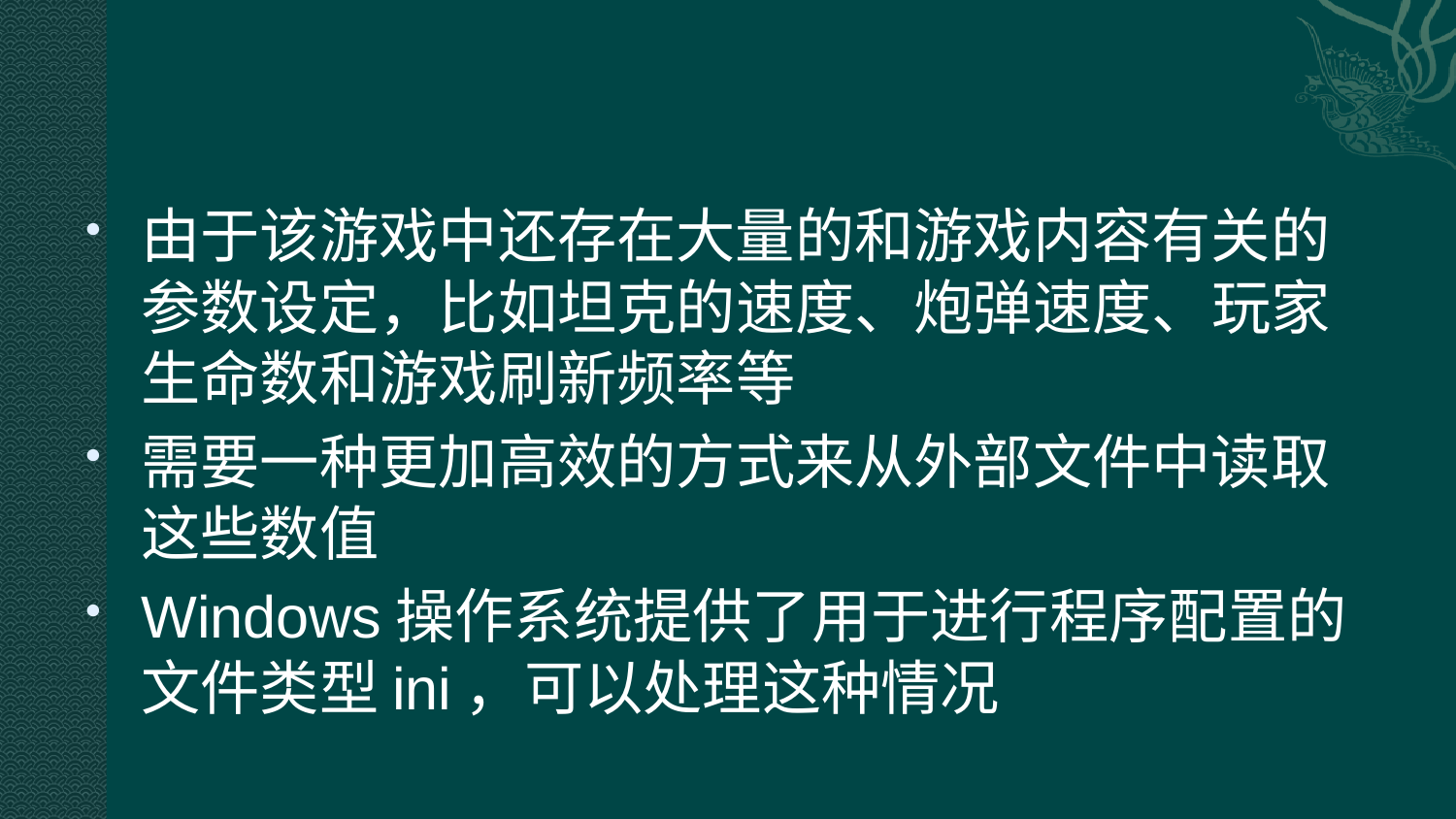

#
由于该游戏中还存在大量的和游戏内容有关的参数设定，比如坦克的速度、炮弹速度、玩家生命数和游戏刷新频率等
需要一种更加高效的方式来从外部文件中读取这些数值
Windows操作系统提供了用于进行程序配置的文件类型ini，可以处理这种情况